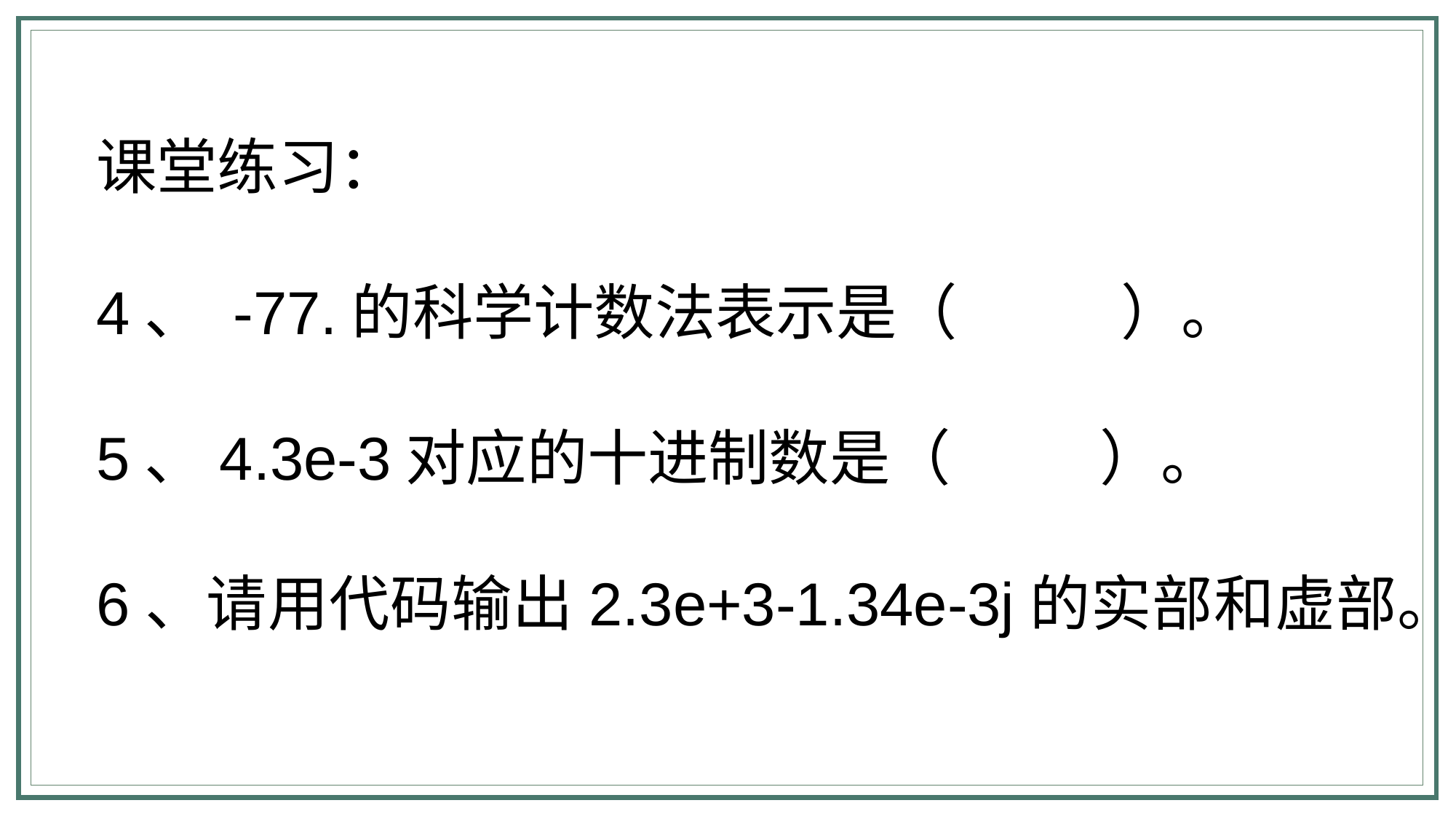

课堂练习：
4、 -77.的科学计数法表示是（            ）。
5、4.3e-3对应的十进制数是（           ）。
6、请用代码输出2.3e+3-1.34e-3j的实部和虚部。